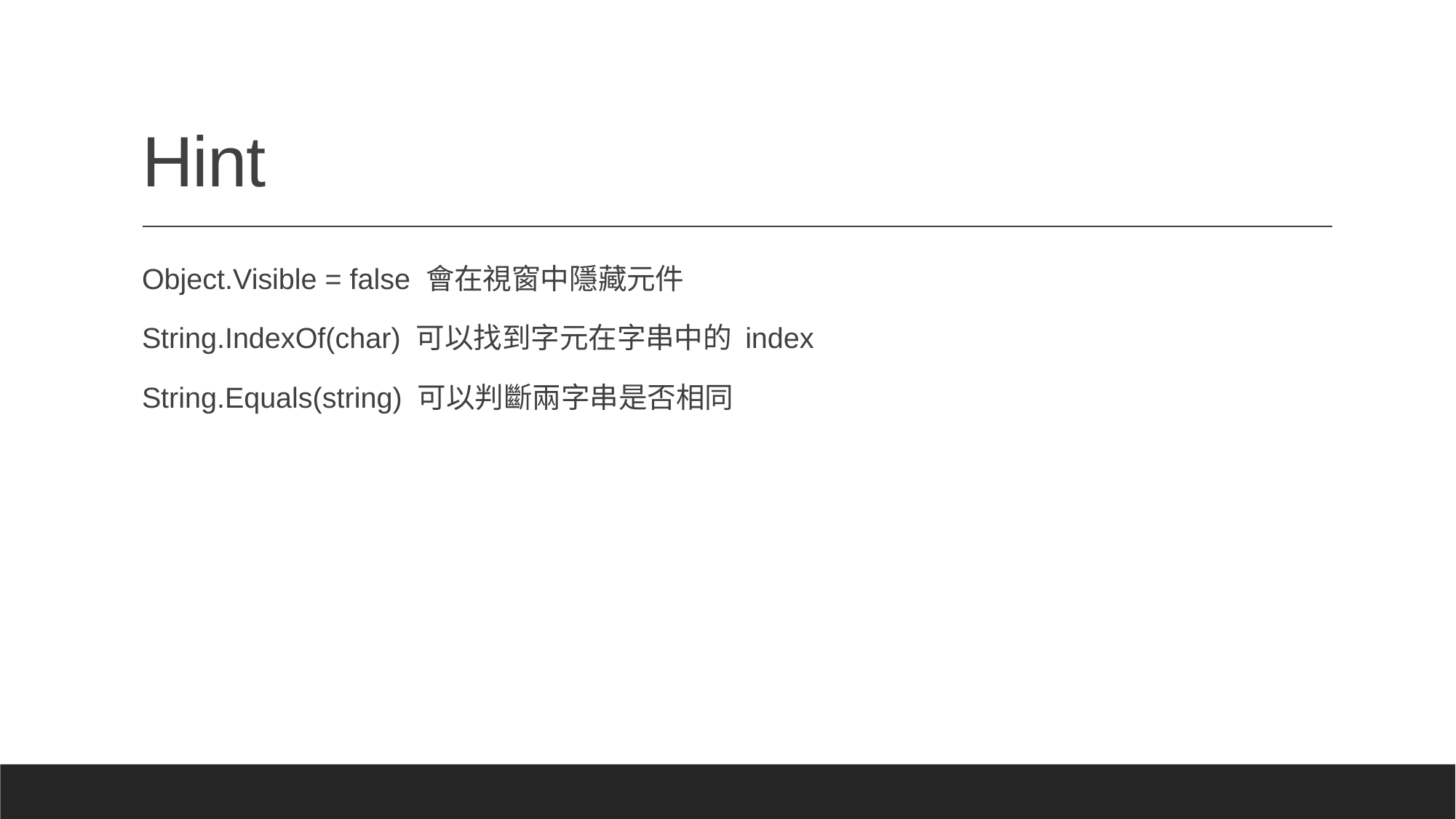

# Hint
Object.Visible = false 會在視窗中隱藏元件
String.IndexOf(char) 可以找到字元在字串中的 index
String.Equals(string) 可以判斷兩字串是否相同